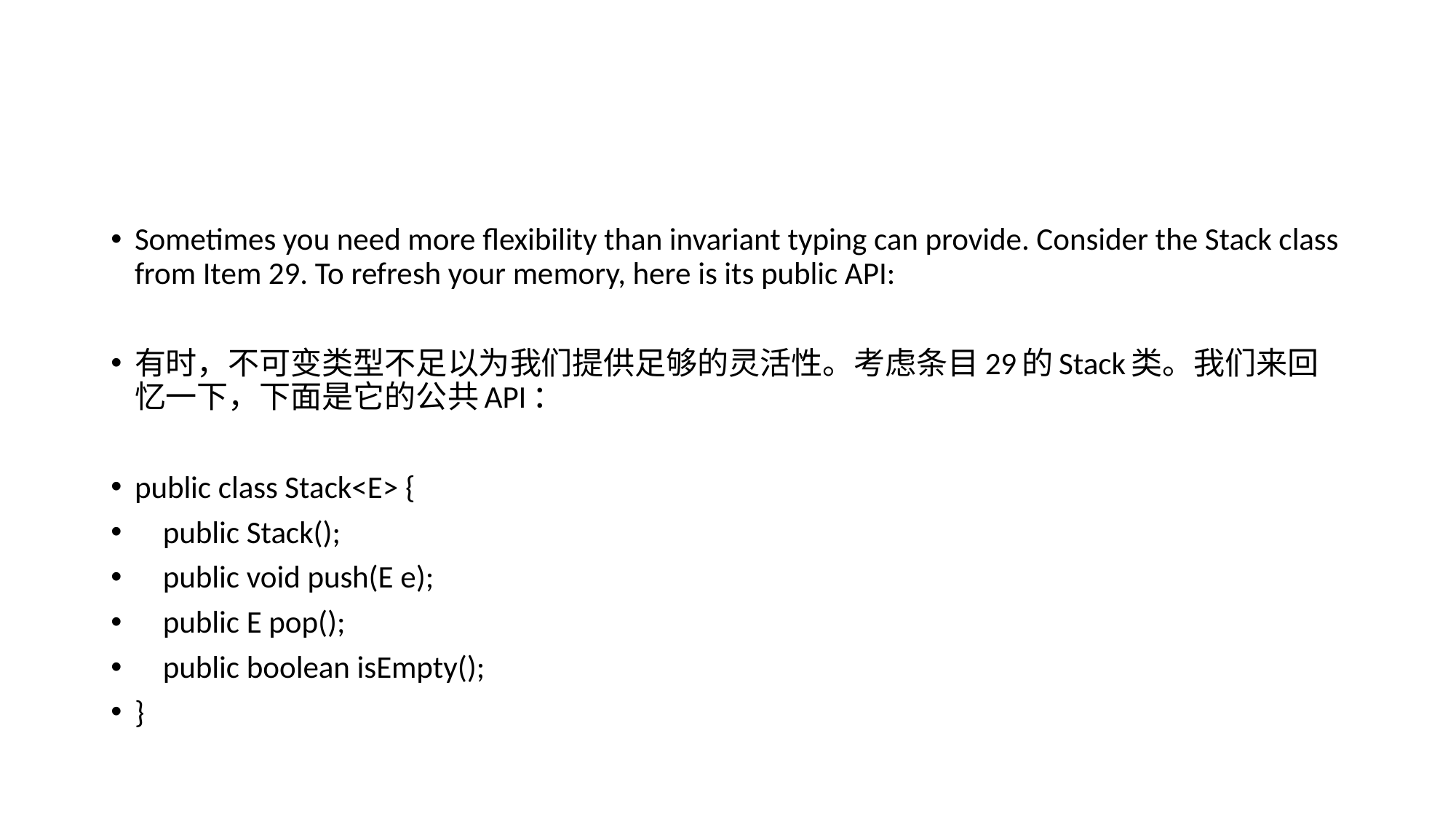

#
Sometimes you need more flexibility than invariant typing can provide. Consider the Stack class from Item 29. To refresh your memory, here is its public API:

有时，不可变类型不足以为我们提供足够的灵活性。考虑条目29的Stack类。我们来回忆一下，下面是它的公共API：

public class Stack<E> {
    public Stack();
    public void push(E e);
    public E pop();
    public boolean isEmpty();
}